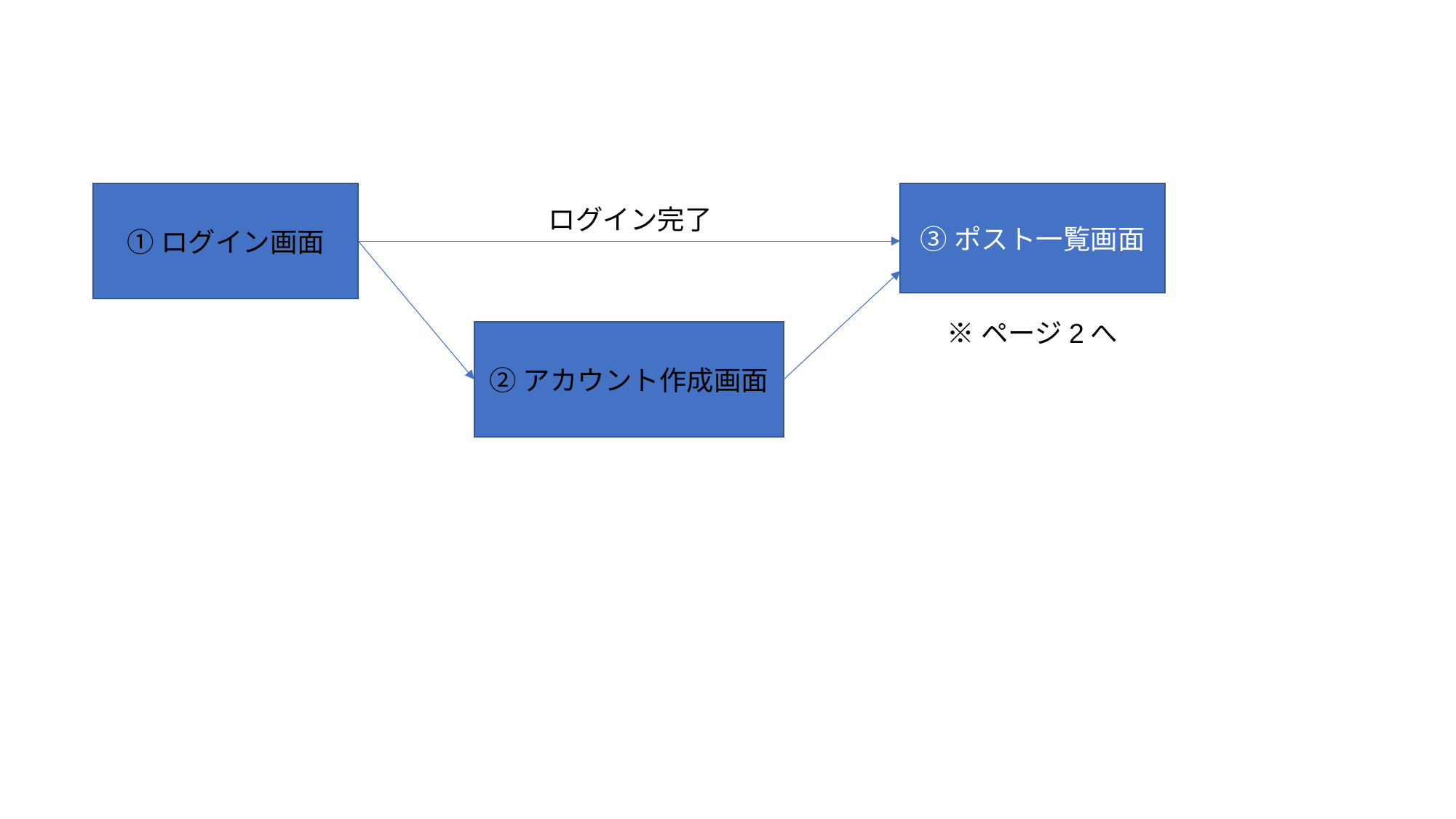

①ログイン画面
③ポスト一覧画面
ログイン完了
※ページ2へ
②アカウント作成画面